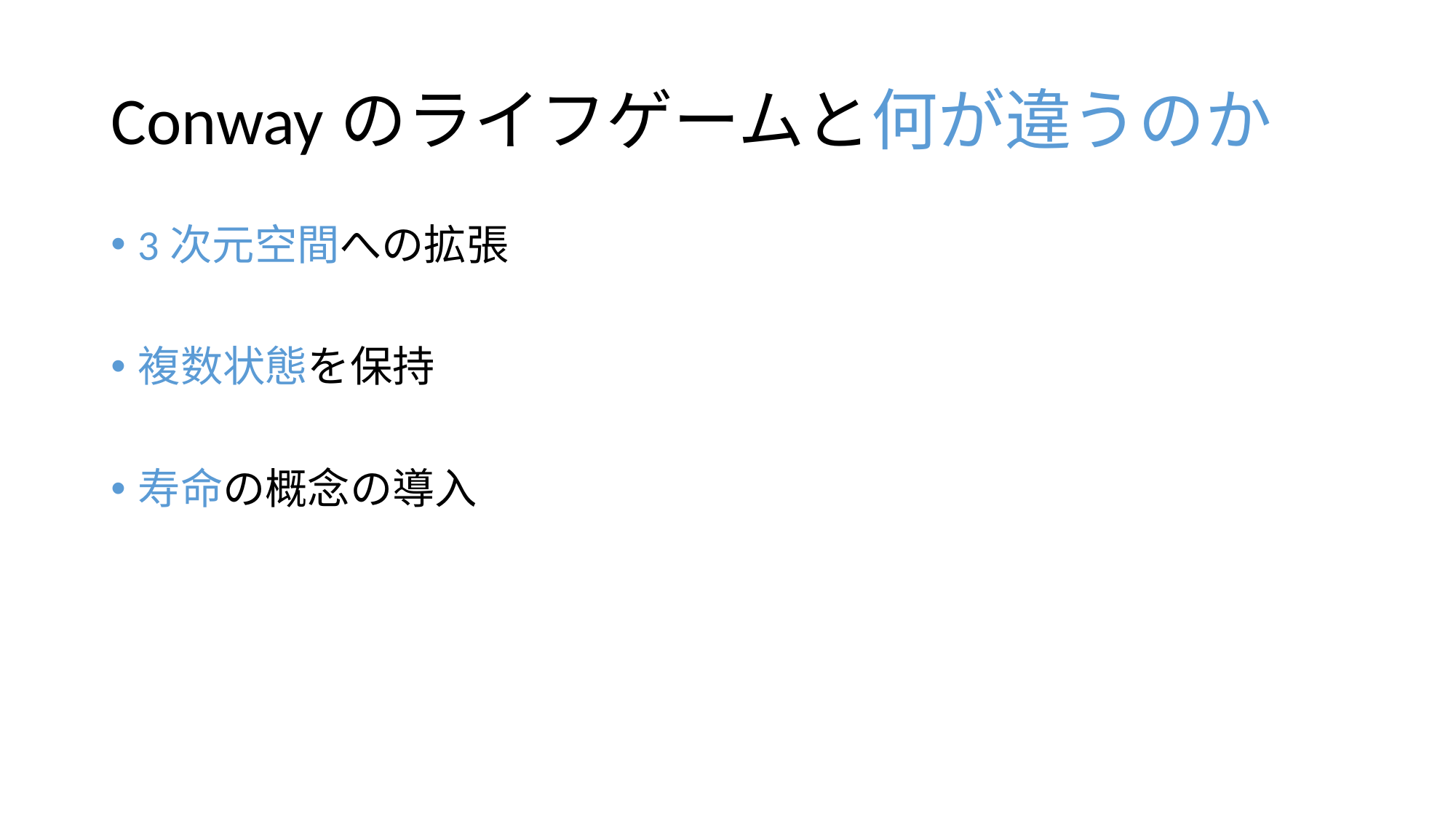

# Conwayのライフゲームと何が違うのか
3次元空間への拡張

複数状態を保持

寿命の概念の導入